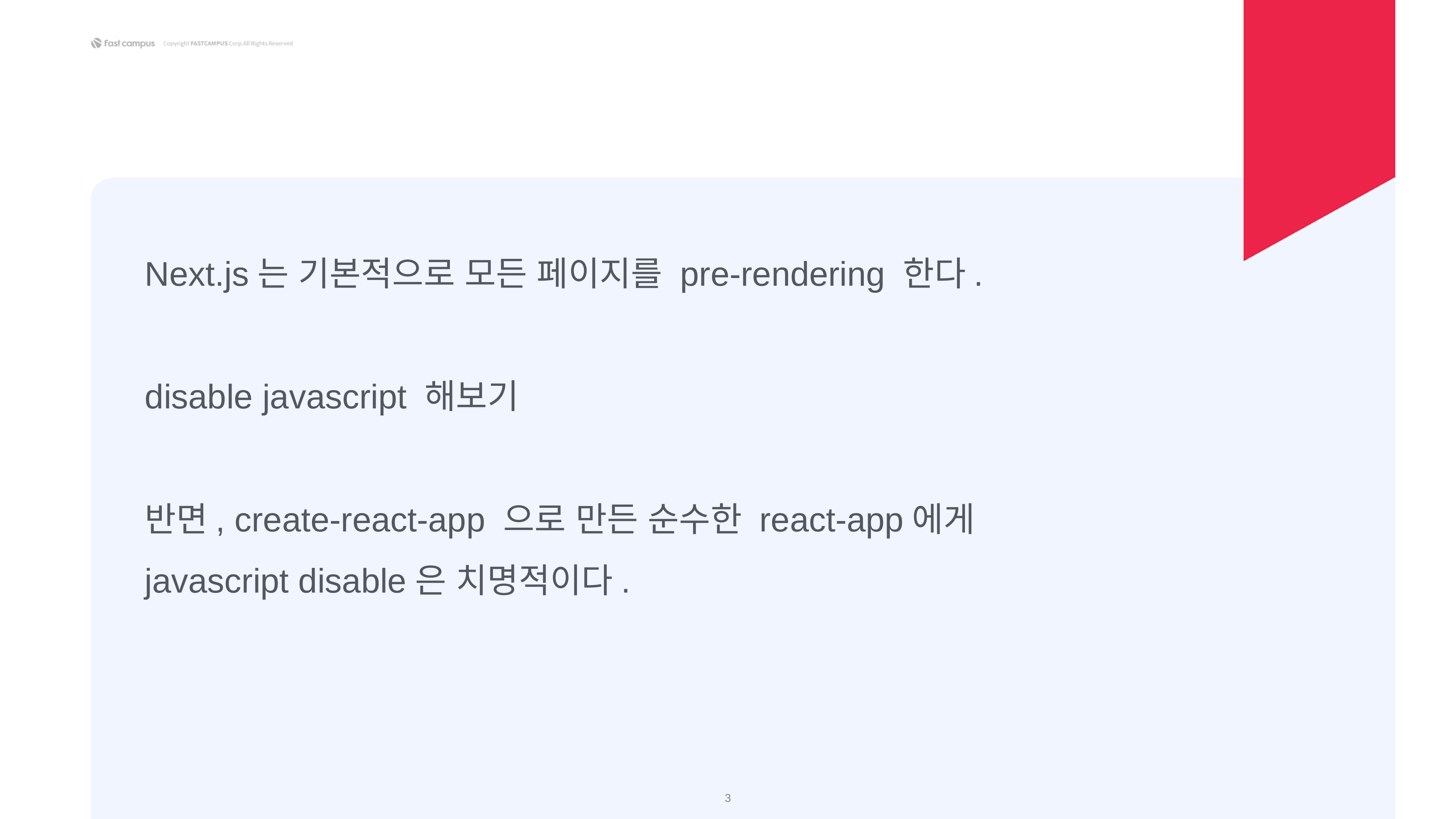

Next.js는 기본적으로 모든 페이지를 pre-rendering 한다.

disable javascript 해보기

반면, create-react-app 으로 만든 순수한 react-app에게
javascript disable은 치명적이다.

3